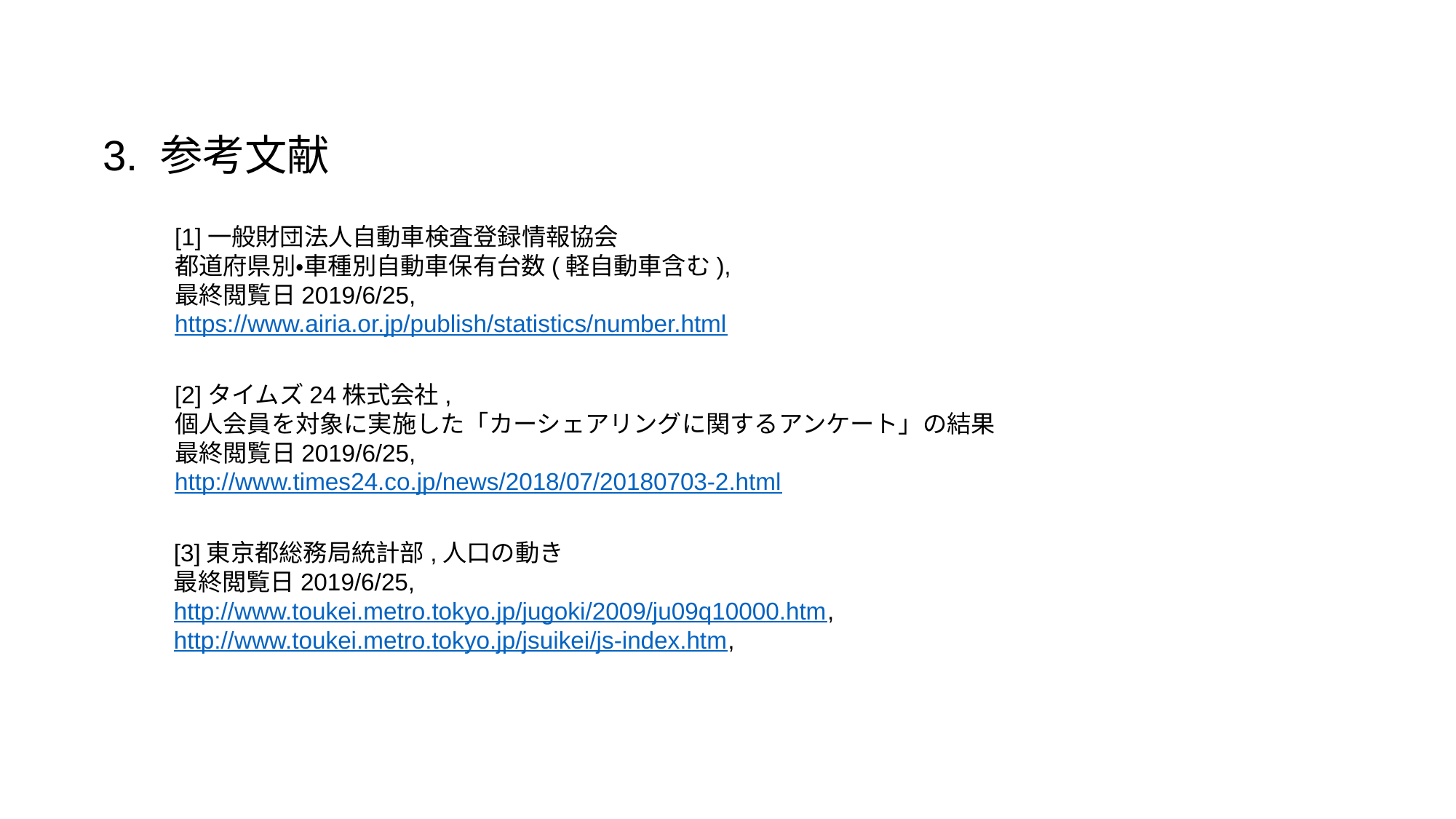

3. 参考文献
[1]一般財団法人自動車検査登録情報協会
都道府県別・車種別自動車保有台数(軽自動車含む),
最終閲覧日2019/6/25,
https://www.airia.or.jp/publish/statistics/number.html

[2]タイムズ24株式会社,
個人会員を対象に実施した「カーシェアリングに関するアンケート」の結果
最終閲覧日2019/6/25,
http://www.times24.co.jp/news/2018/07/20180703-2.html

[3]東京都総務局統計部,人口の動き
最終閲覧日2019/6/25,
http://www.toukei.metro.tokyo.jp/jugoki/2009/ju09q10000.htm,
http://www.toukei.metro.tokyo.jp/jsuikei/js-index.htm,